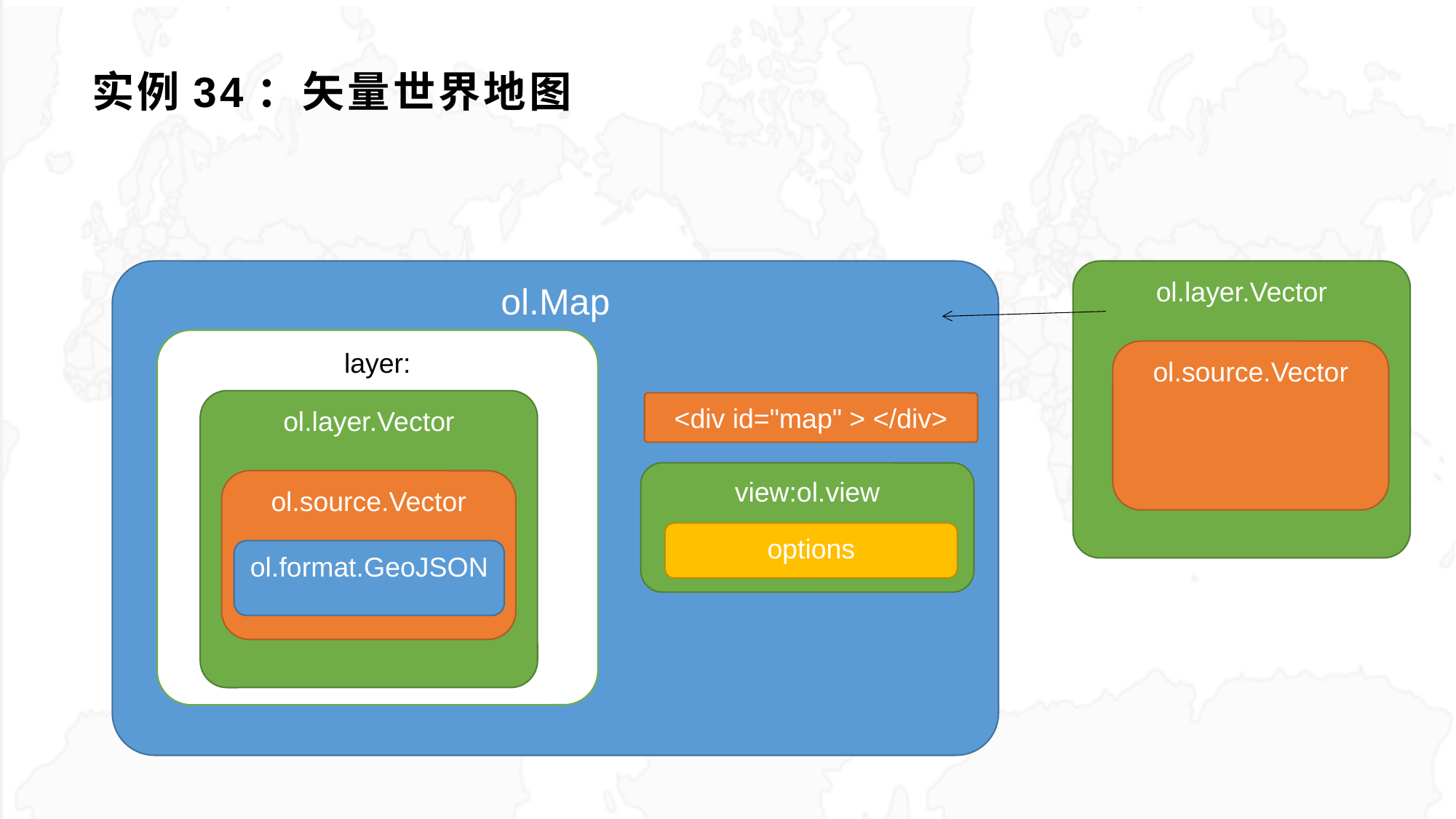

# 实例34：矢量世界地图
ol.Map
ol.layer.Vector
layer:
ol.source.Vector

ol.layer.Vector
<div id="map" > </div>
view:ol.view
options
ol.source.Vector

ol.format.GeoJSON